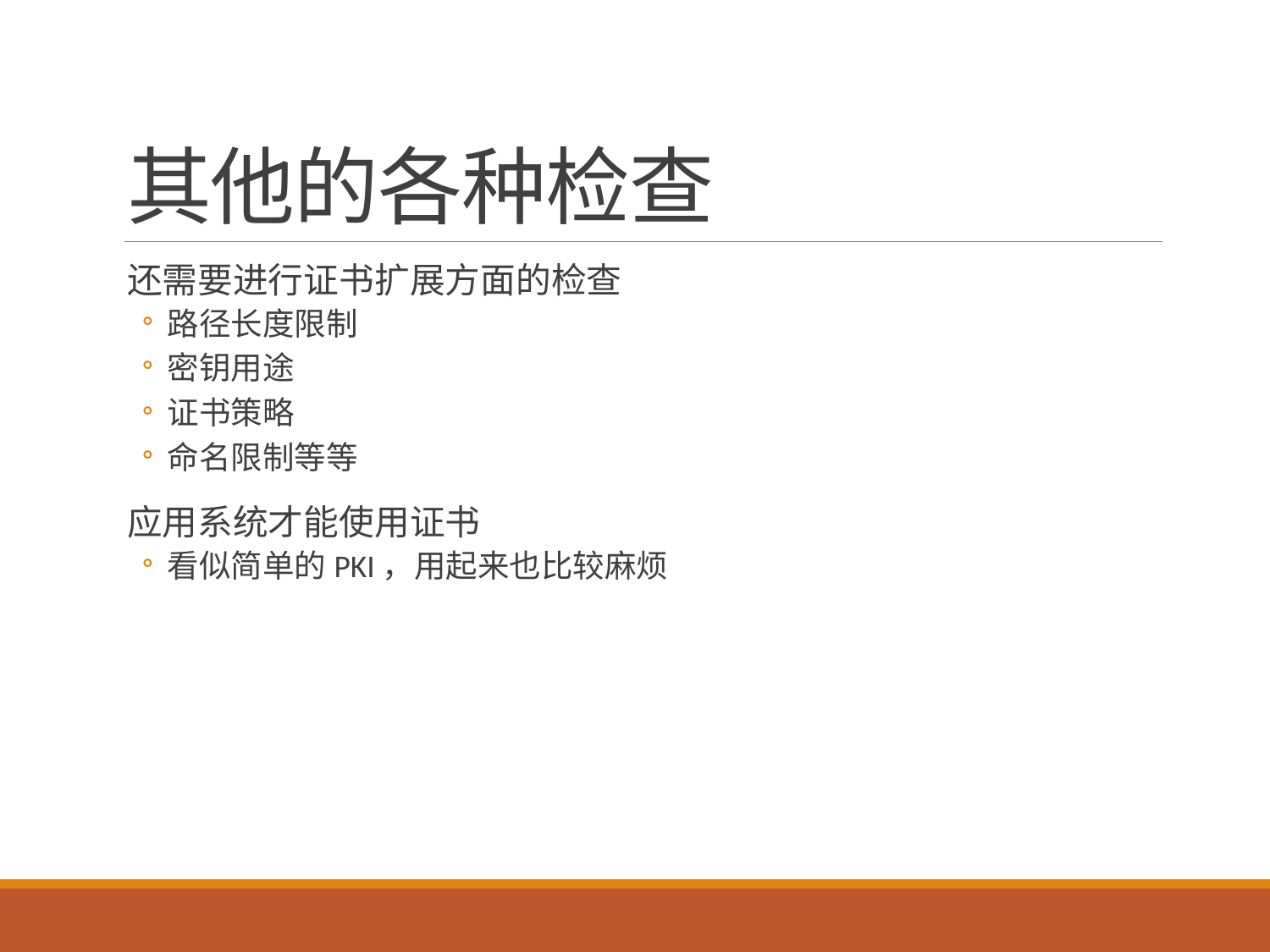

# 其他的各种检查
还需要进行证书扩展方面的检查
路径长度限制
密钥用途
证书策略
命名限制等等
应用系统才能使用证书
看似简单的PKI，用起来也比较麻烦
9